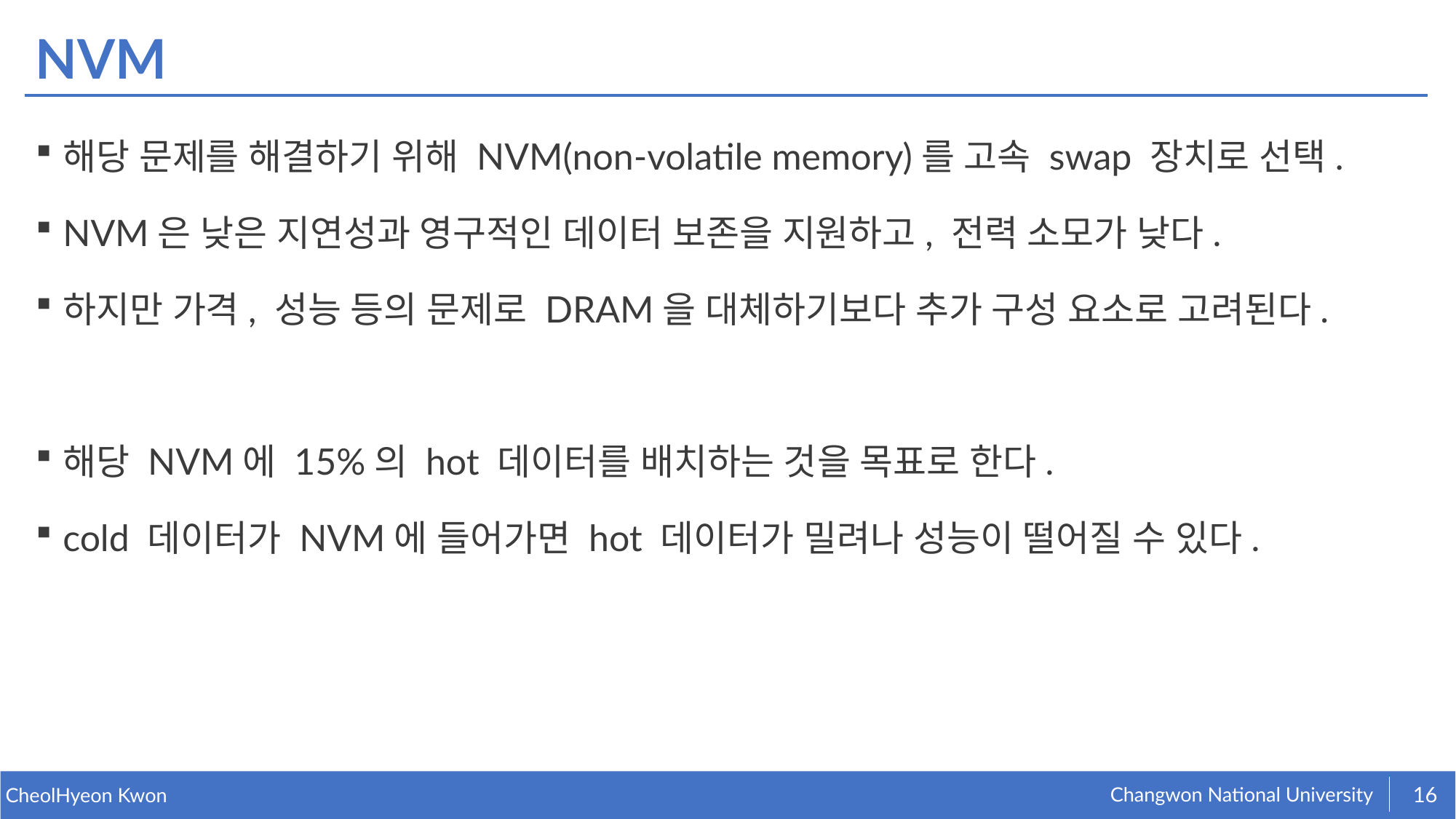

# NVM
해당 문제를 해결하기 위해 NVM(non-volatile memory)를 고속 swap 장치로 선택.
NVM은 낮은 지연성과 영구적인 데이터 보존을 지원하고, 전력 소모가 낮다.
하지만 가격, 성능 등의 문제로 DRAM을 대체하기보다 추가 구성 요소로 고려된다.

해당 NVM에 15%의 hot 데이터를 배치하는 것을 목표로 한다.
cold 데이터가 NVM에 들어가면 hot 데이터가 밀려나 성능이 떨어질 수 있다.
16